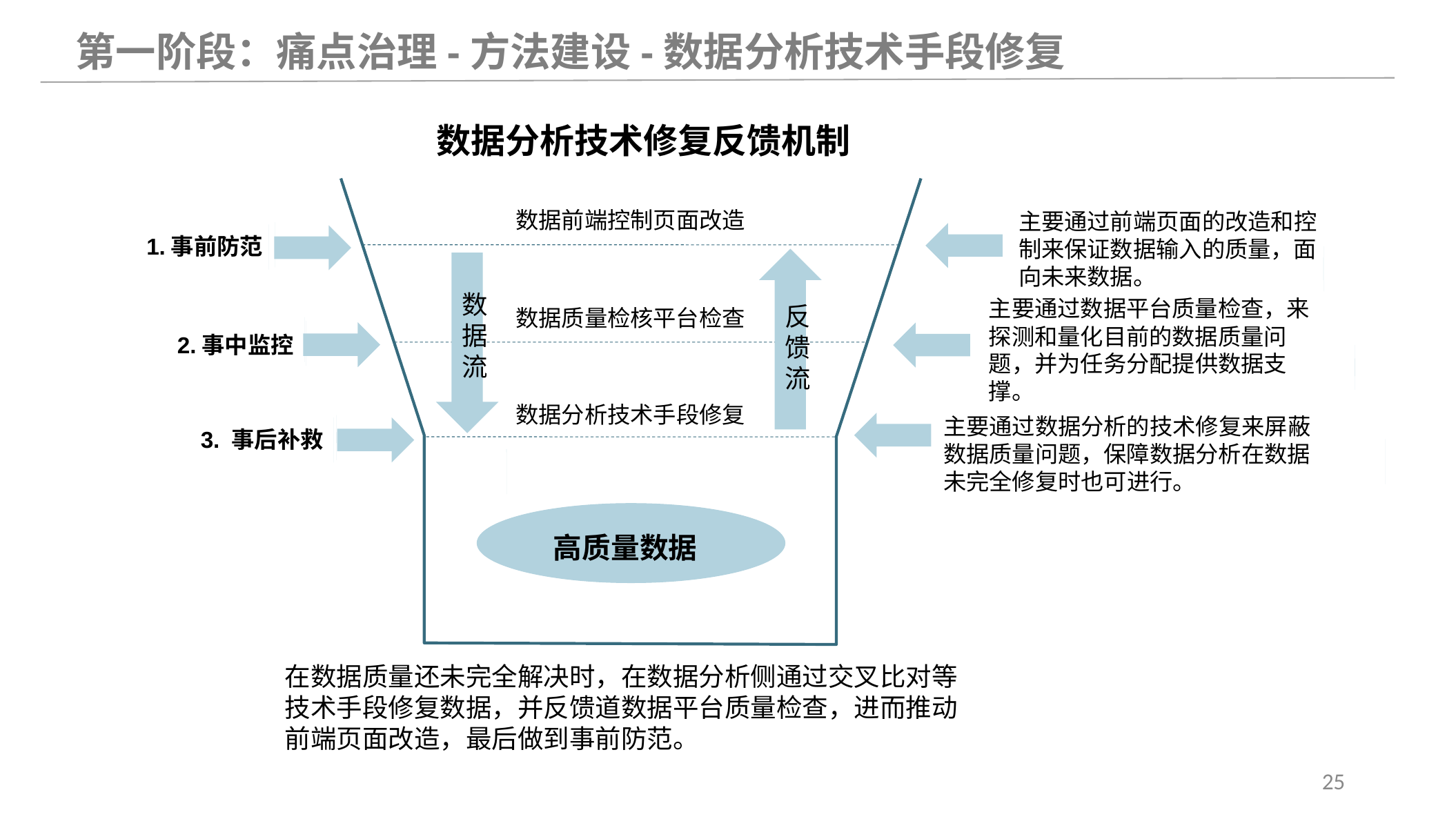

第一阶段：痛点治理-方法建设-数据分析技术手段修复
数据分析技术修复反馈机制

主要通过前端页面的改造和控制来保证数据输入的质量，面向未来数据。
数据前端控制页面改造

1.事前防范

反馈流
数据流
主要通过数据平台质量检查，来探测和量化目前的数据质量问题，并为任务分配提供数据支撑。
数据质量检核平台检查

2.事中监控

主要通过数据分析的技术修复来屏蔽数据质量问题，保障数据分析在数据未完全修复时也可进行。
数据分析技术手段修复

3. 事后补救

高质量数据

在数据质量还未完全解决时，在数据分析侧通过交叉比对等技术手段修复数据，并反馈道数据平台质量检查，进而推动前端页面改造，最后做到事前防范。
25